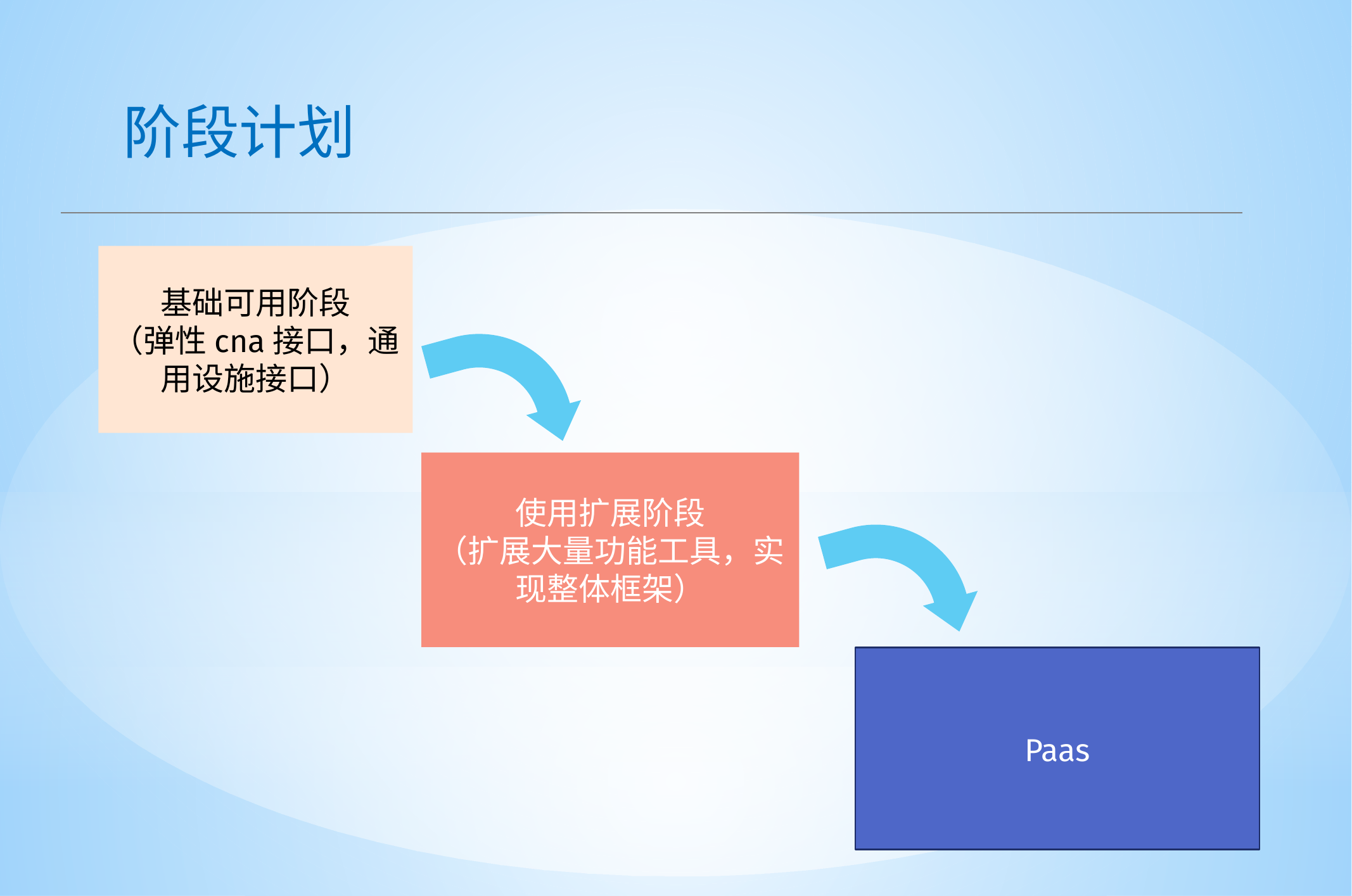

阶段计划
基础可用阶段
（弹性cna接口，通用设施接口）

使用扩展阶段
（扩展大量功能工具，实现整体框架）

Paas